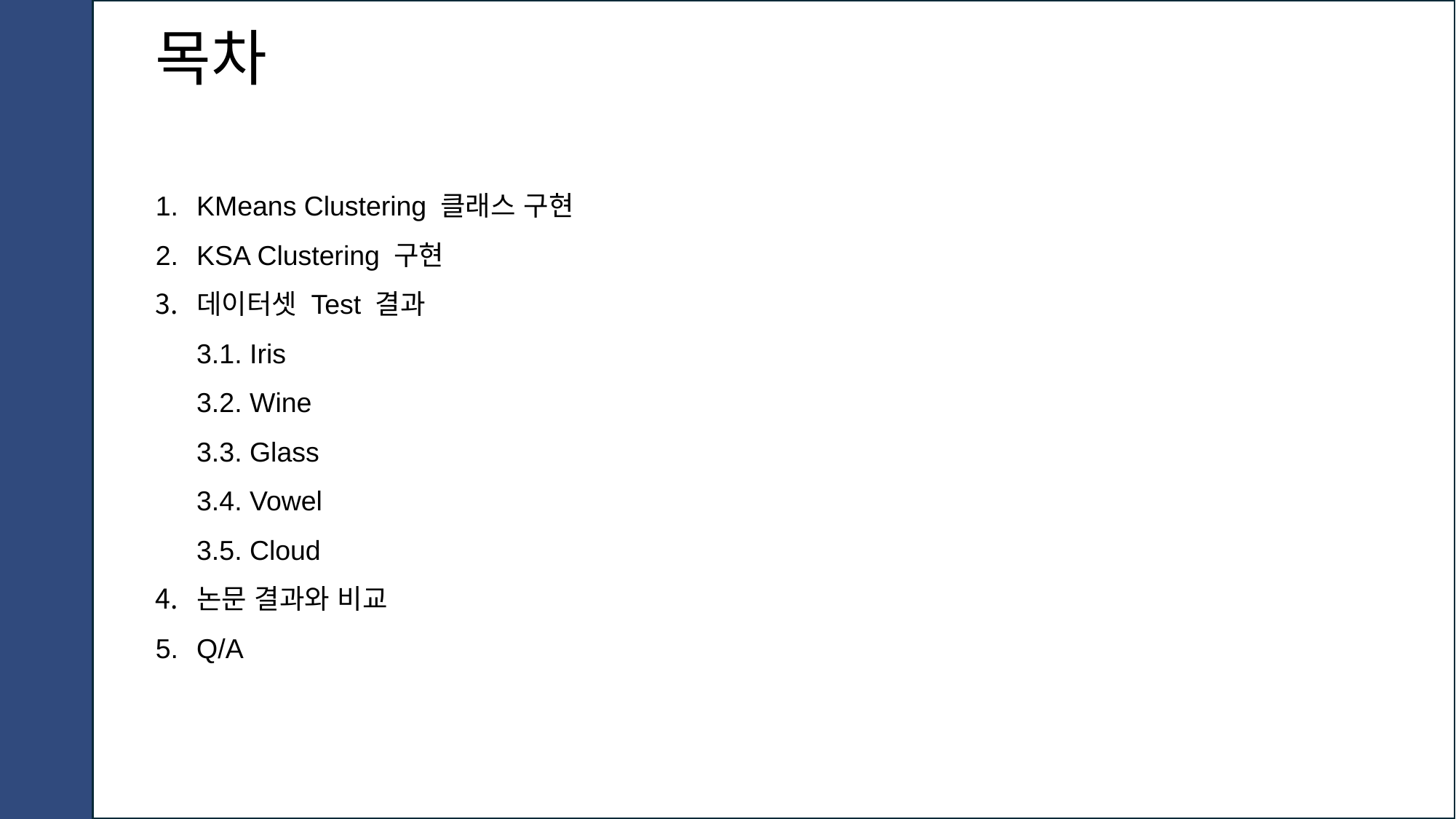

목차
KMeans Clustering 클래스 구현
KSA Clustering 구현
데이터셋 Test 결과
3.1. Iris
3.2. Wine
3.3. Glass
3.4. Vowel
3.5. Cloud
논문 결과와 비교
Q/A